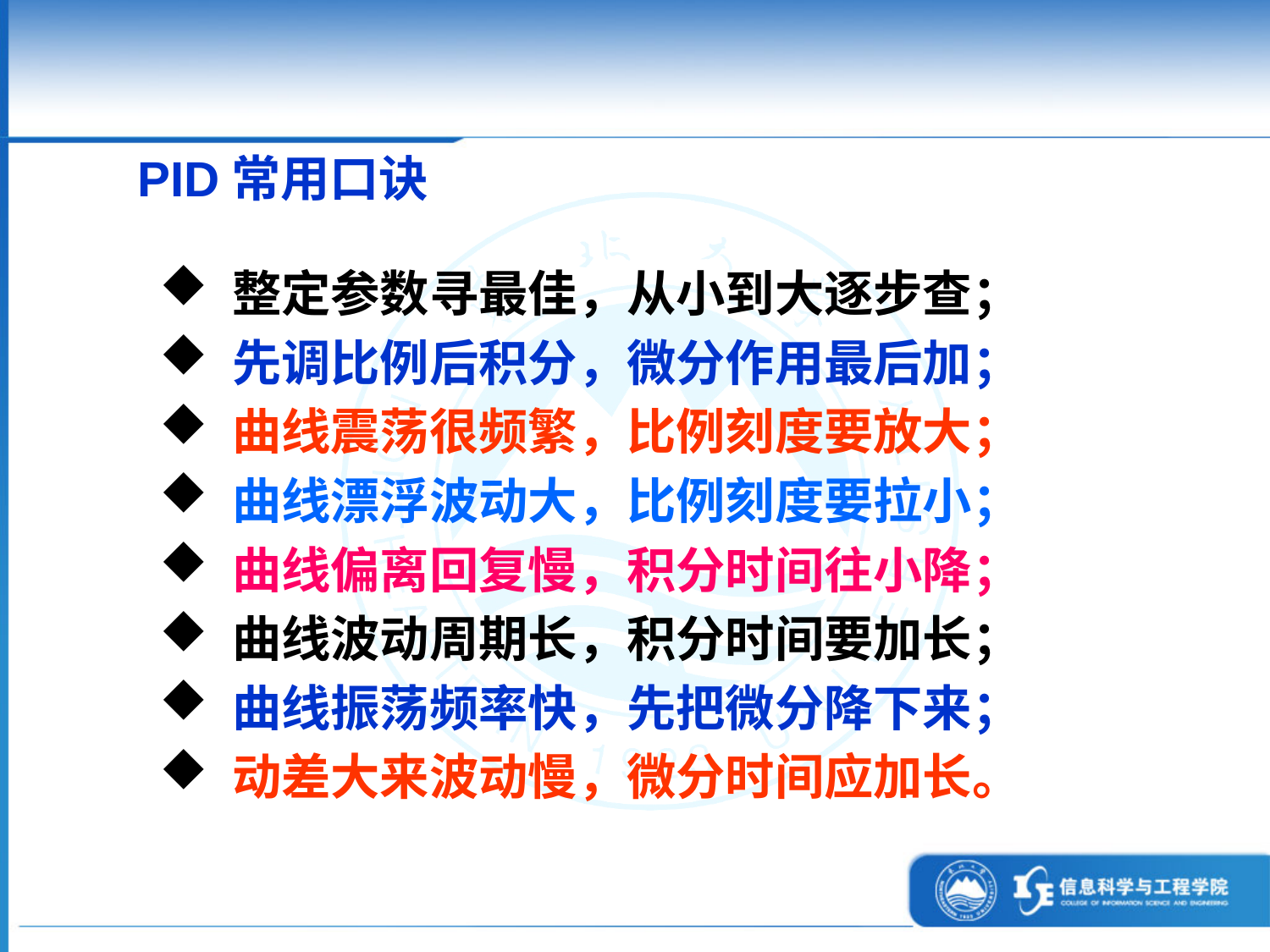

PID常用口诀
 整定参数寻最佳，从小到大逐步查；
 先调比例后积分，微分作用最后加；
 曲线震荡很频繁，比例刻度要放大；
 曲线漂浮波动大，比例刻度要拉小；
 曲线偏离回复慢，积分时间往小降；
 曲线波动周期长，积分时间要加长；
 曲线振荡频率快，先把微分降下来；
 动差大来波动慢，微分时间应加长。